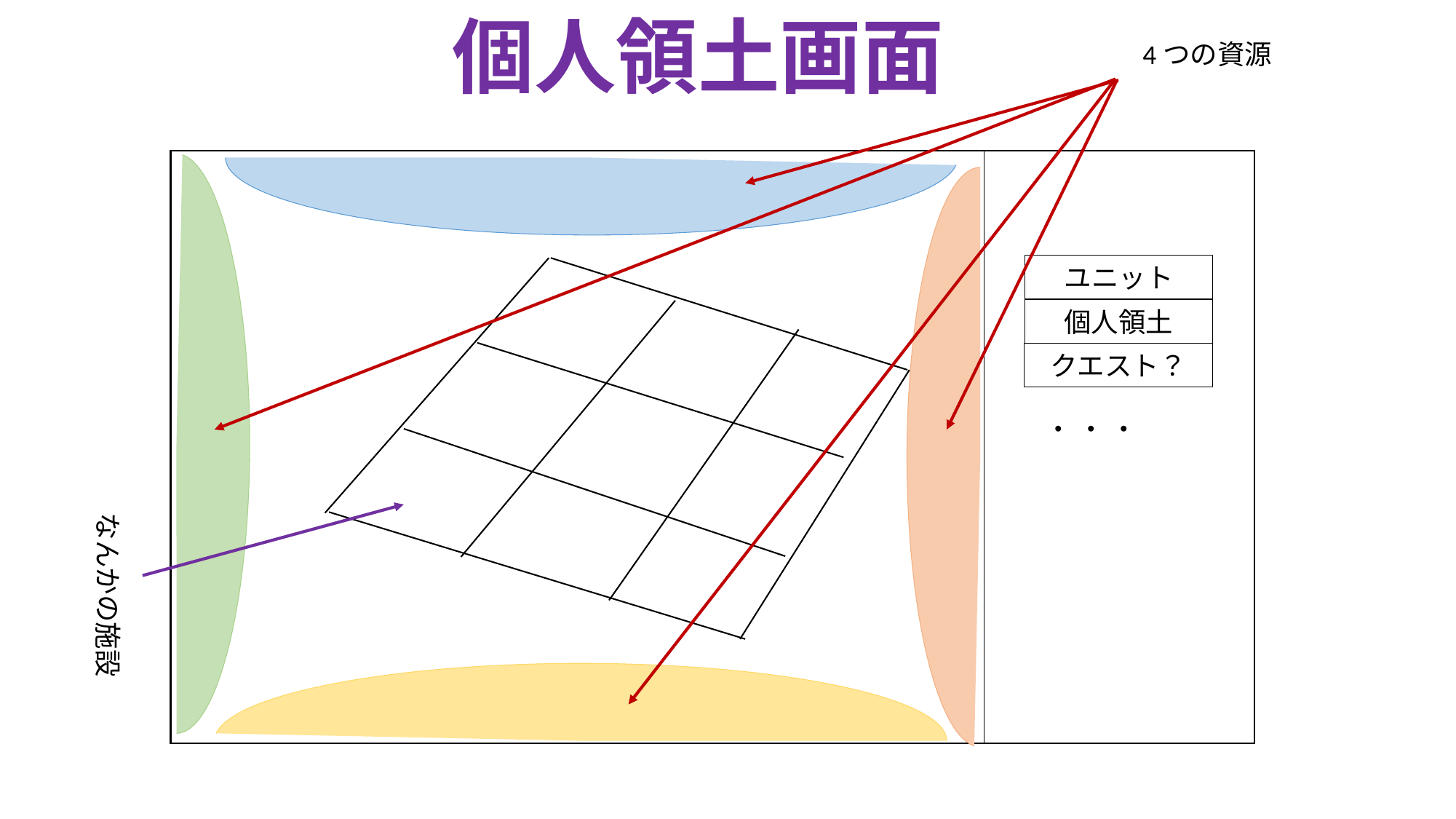

個人領土画面
4つの資源

ユニット
個人領土
クエスト？

・・・
なんかの施設